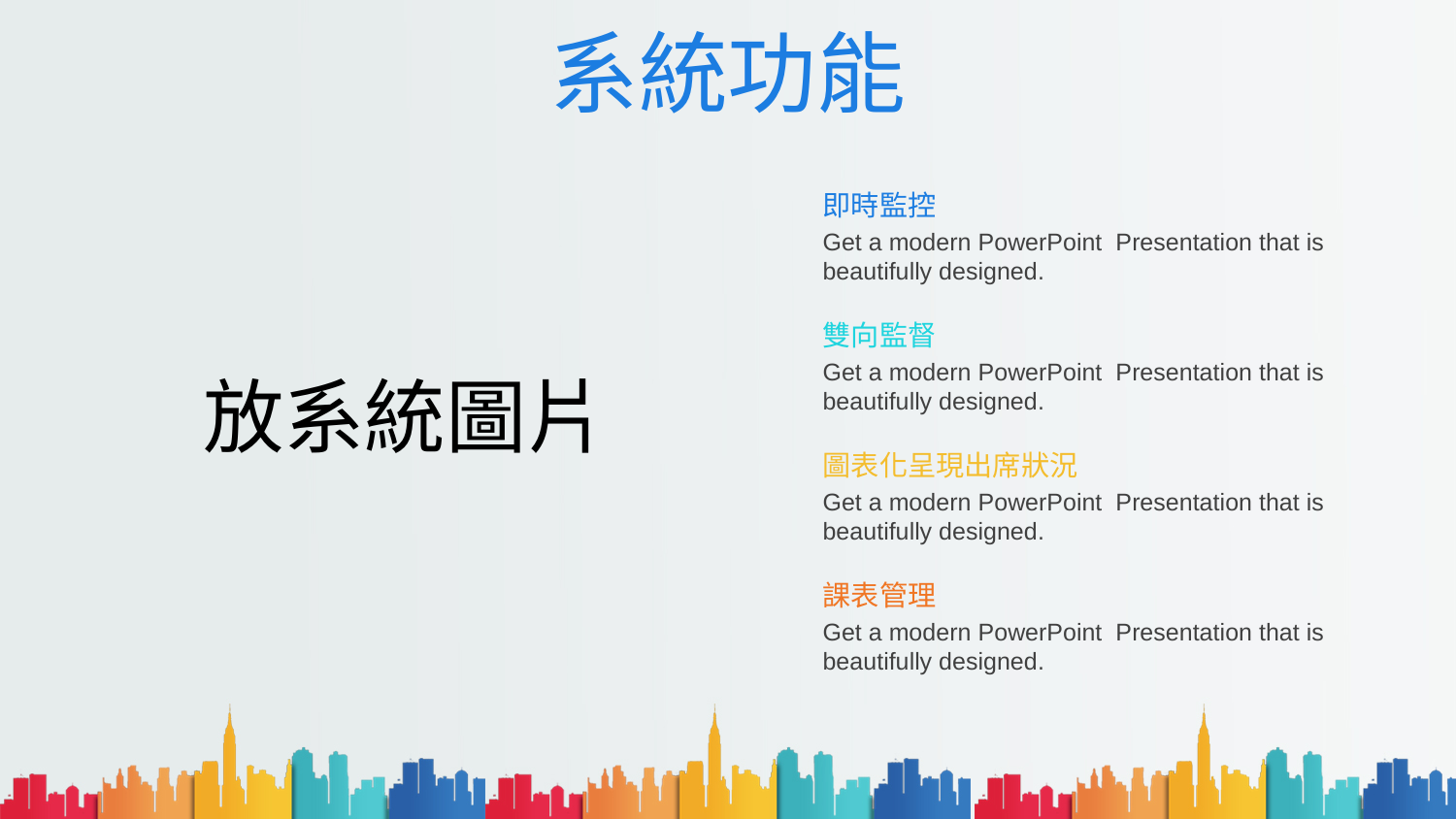

# 系統功能
即時監控
Get a modern PowerPoint  Presentation that is beautifully designed.
雙向監督
Get a modern PowerPoint  Presentation that is beautifully designed.
放系統圖片
圖表化呈現出席狀況
Get a modern PowerPoint  Presentation that is beautifully designed.
課表管理
Get a modern PowerPoint  Presentation that is beautifully designed.